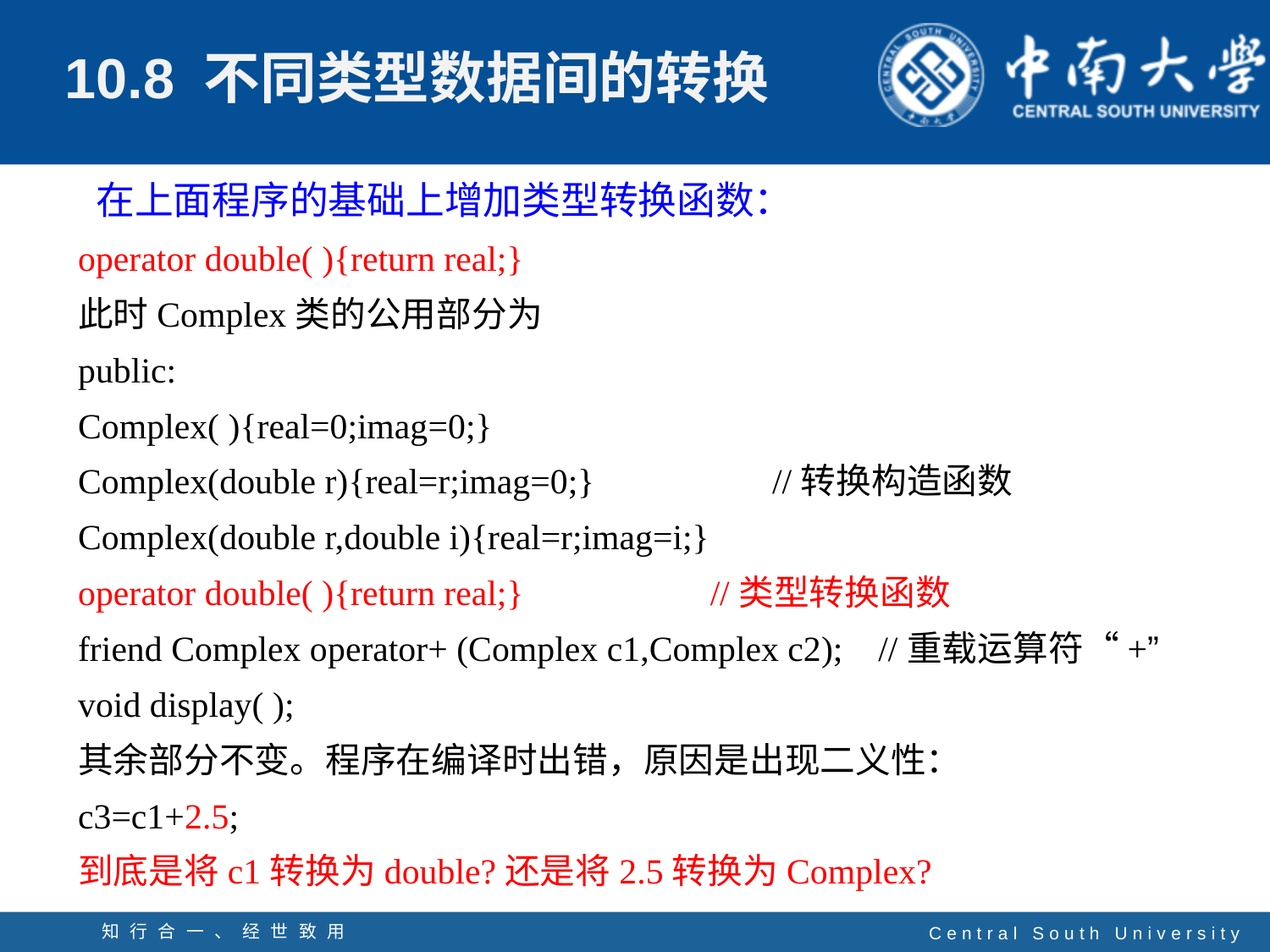

在上面程序的基础上增加类型转换函数：
operator double( ){return real;}
此时Complex类的公用部分为
public:
Complex( ){real=0;imag=0;}
Complex(double r){real=r;imag=0;}                    //转换构造函数
Complex(double r,double i){real=r;imag=i;}
operator double( ){return real;}                     //类型转换函数
friend Complex operator+ (Complex c1,Complex c2);    //重载运算符“+”
void display( );
其余部分不变。程序在编译时出错，原因是出现二义性：
c3=c1+2.5;
到底是将c1转换为double?还是将2.5转换为Complex?

知行合一、经世致用
自强不息 厚德载物
Central South University